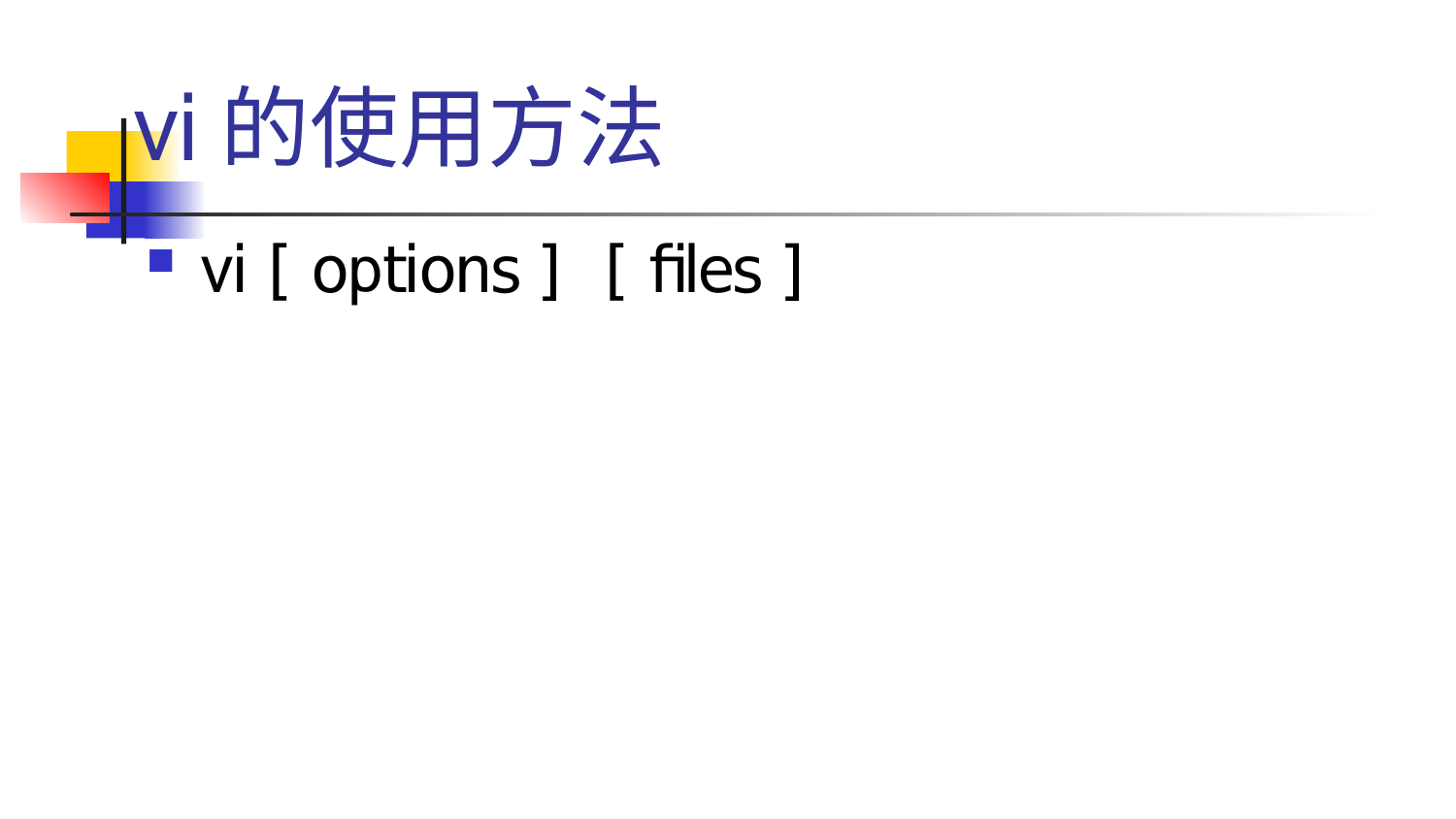

# vi的使用方法
vi [ options ]  [ files ]